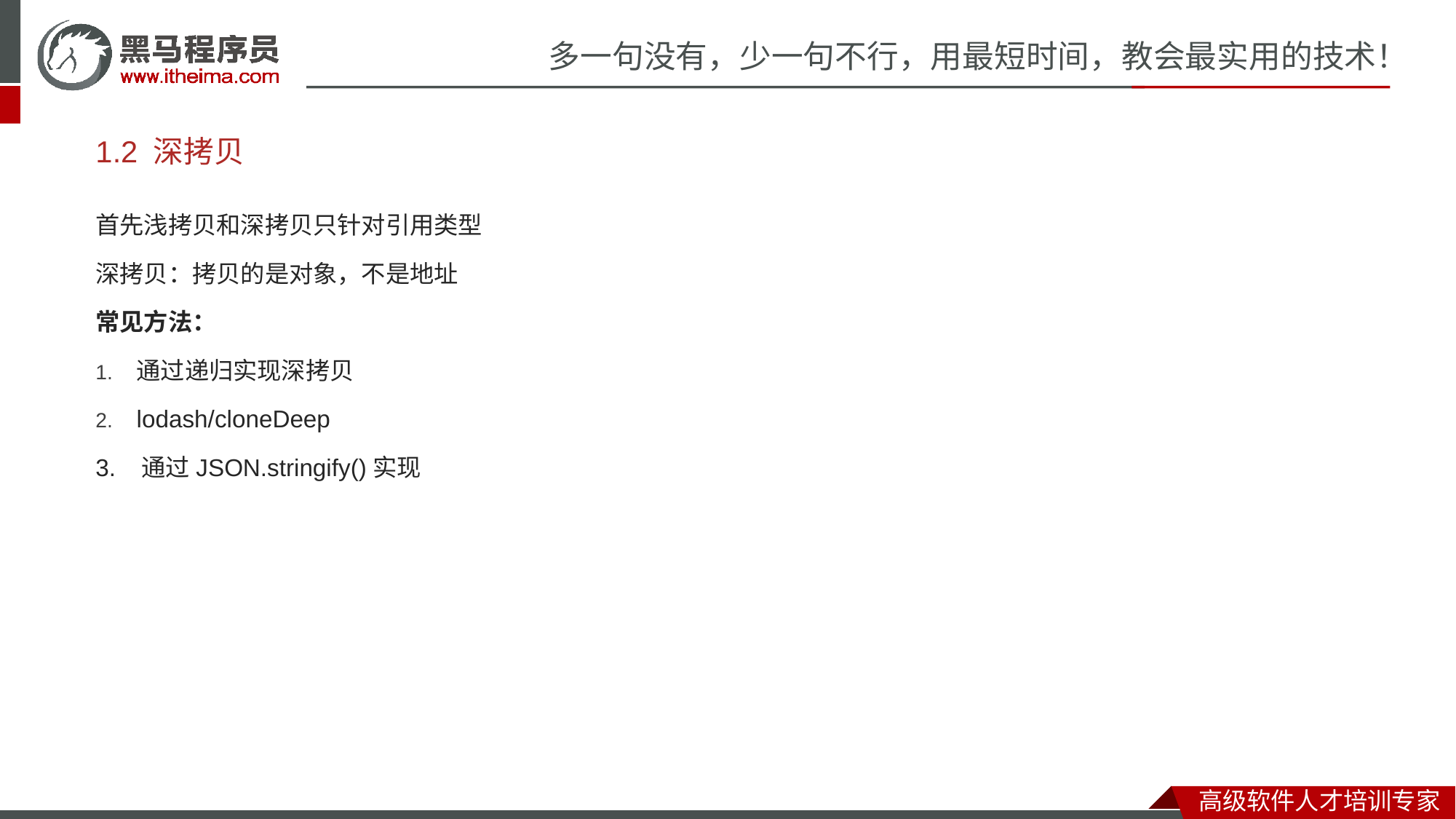

# 1.2 深拷贝
首先浅拷贝和深拷贝只针对引用类型
深拷贝：拷贝的是对象，不是地址
常见方法：
通过递归实现深拷贝
lodash/cloneDeep
3.   通过JSON.stringify()实现